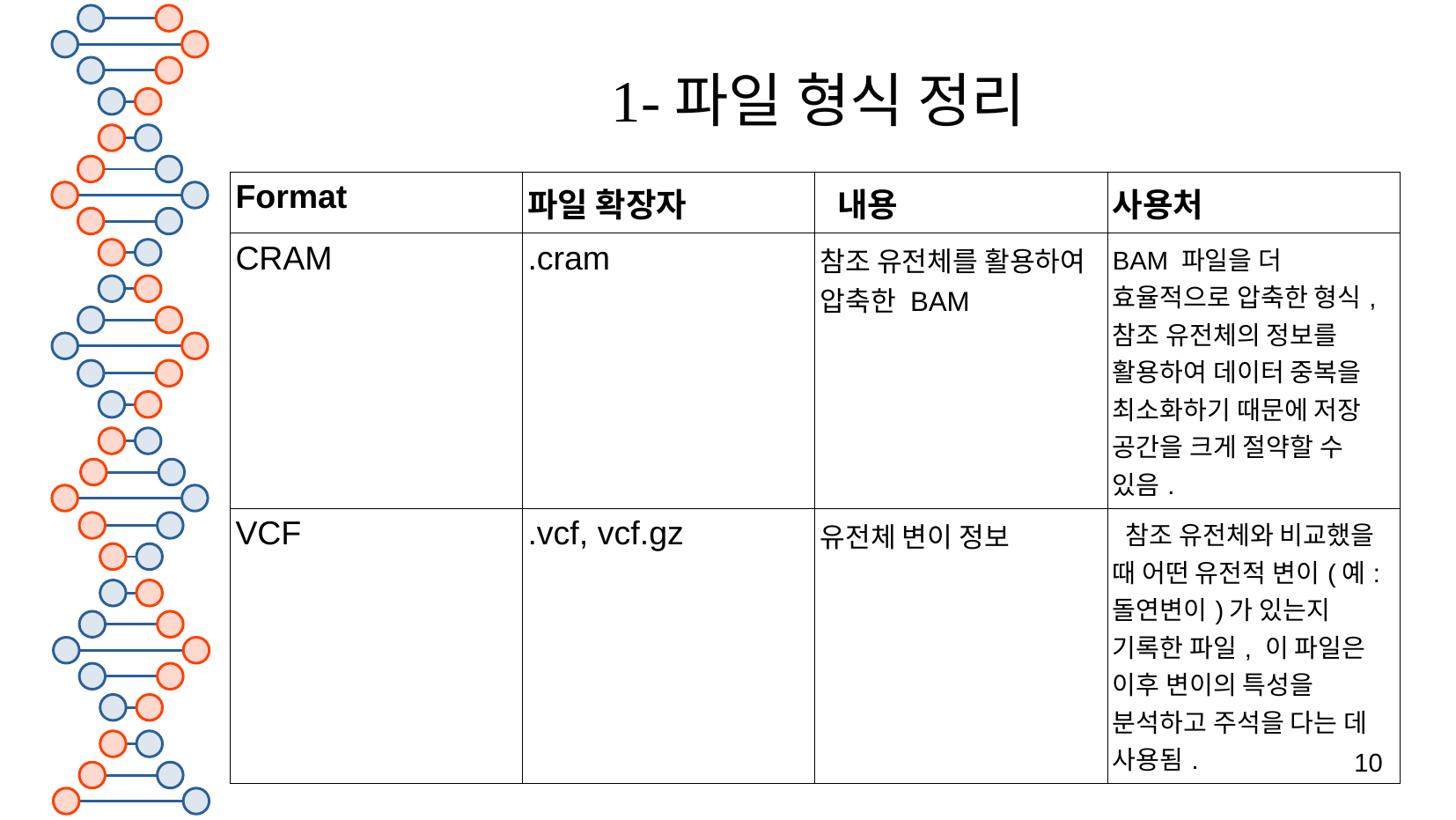

# 1-파일 형식 정리
| Format | 파일 확장자 | 내용 | 사용처 |
| --- | --- | --- | --- |
| CRAM | .cram | 참조 유전체를 활용하여 압축한 BAM | BAM 파일을 더 효율적으로 압축한 형식, 참조 유전체의 정보를 활용하여 데이터 중복을 최소화하기 때문에 저장 공간을 크게 절약할 수 있음. |
| VCF | .vcf, vcf.gz | 유전체 변이 정보 | 참조 유전체와 비교했을 때 어떤 유전적 변이(예: 돌연변이)가 있는지 기록한 파일, 이 파일은 이후 변이의 특성을 분석하고 주석을 다는 데 사용됨. |
10